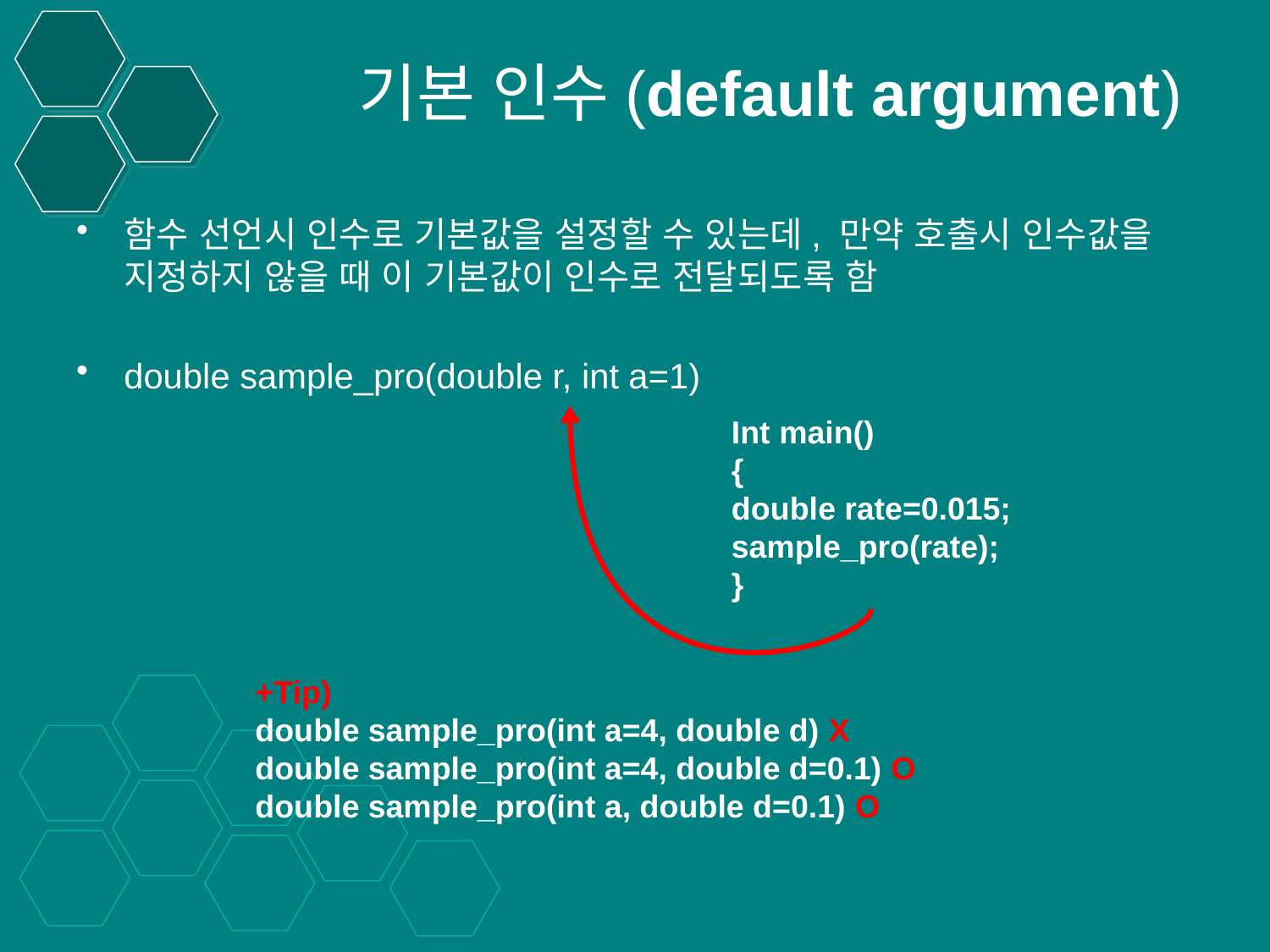

기본 인수(default argument)
함수 선언시 인수로 기본값을 설정할 수 있는데, 만약 호출시 인수값을 지정하지 않을 때 이 기본값이 인수로 전달되도록 함

double sample_pro(double r, int a=1)

Int main()
{
double rate=0.015;
sample_pro(rate);
}
+Tip)
double sample_pro(int a=4, double d) X
double sample_pro(int a=4, double d=0.1) O
double sample_pro(int a, double d=0.1) O